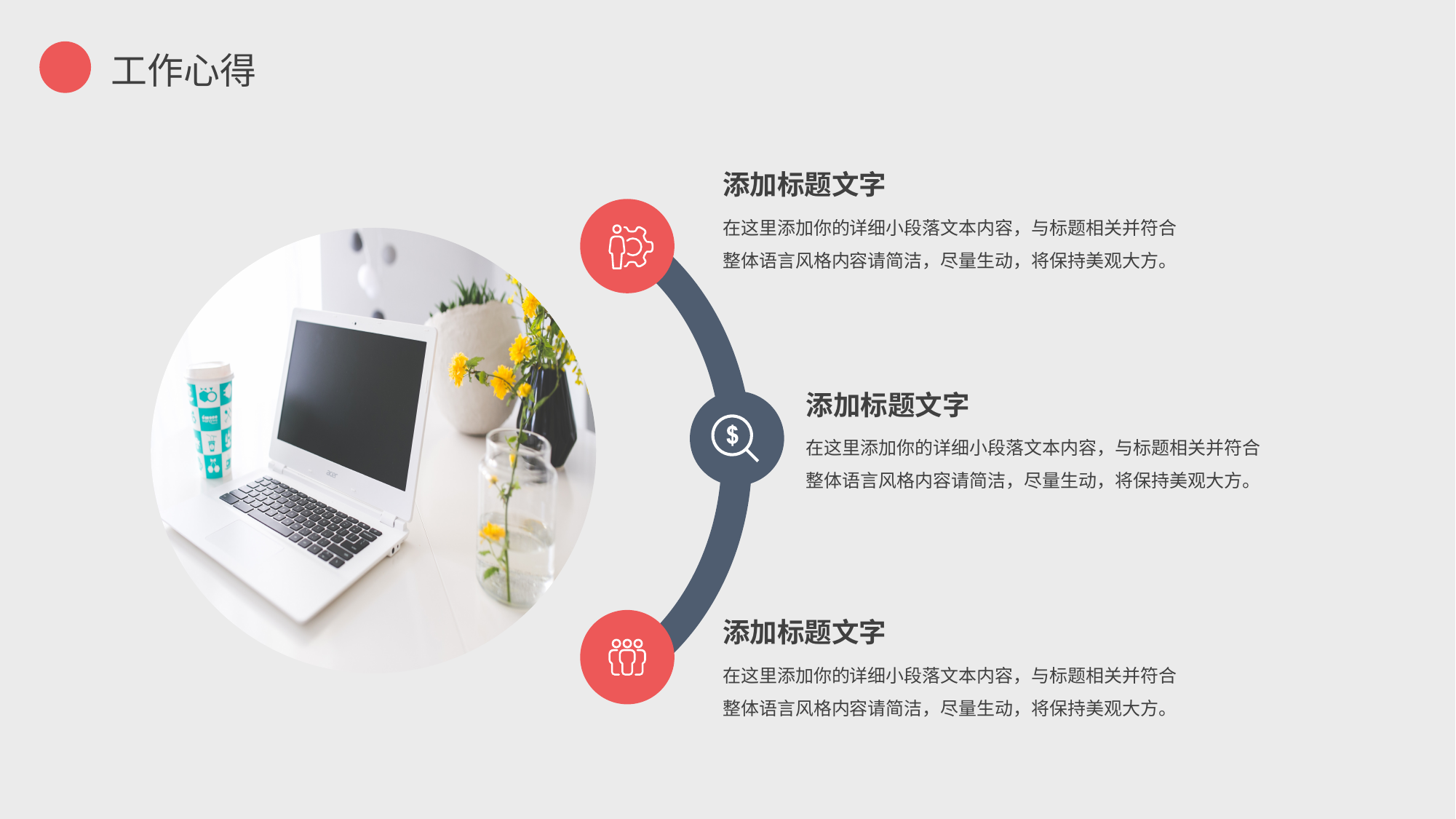

工作心得
添加标题文字
在这里添加你的详细小段落文本内容，与标题相关并符合整体语言风格内容请简洁，尽量生动，将保持美观大方。

添加标题文字
在这里添加你的详细小段落文本内容，与标题相关并符合整体语言风格内容请简洁，尽量生动，将保持美观大方。

添加标题文字
在这里添加你的详细小段落文本内容，与标题相关并符合整体语言风格内容请简洁，尽量生动，将保持美观大方。